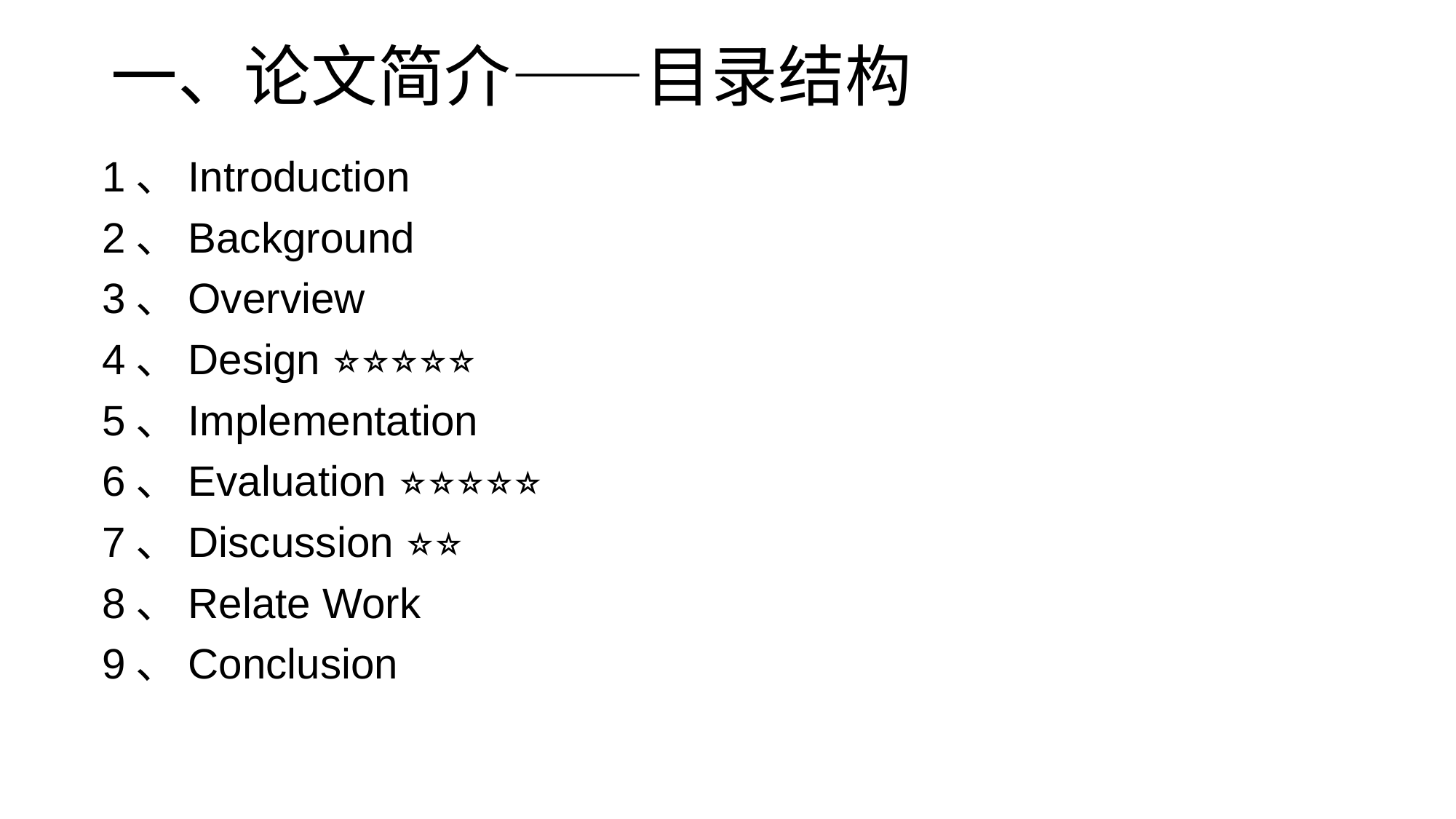

# 一、论文简介——目录结构
1、Introduction
2、Background
3、Overview
4、Design ⭐⭐⭐⭐⭐
5、Implementation
6、Evaluation ⭐⭐⭐⭐⭐
7、Discussion ⭐⭐
8、Relate Work
9、Conclusion